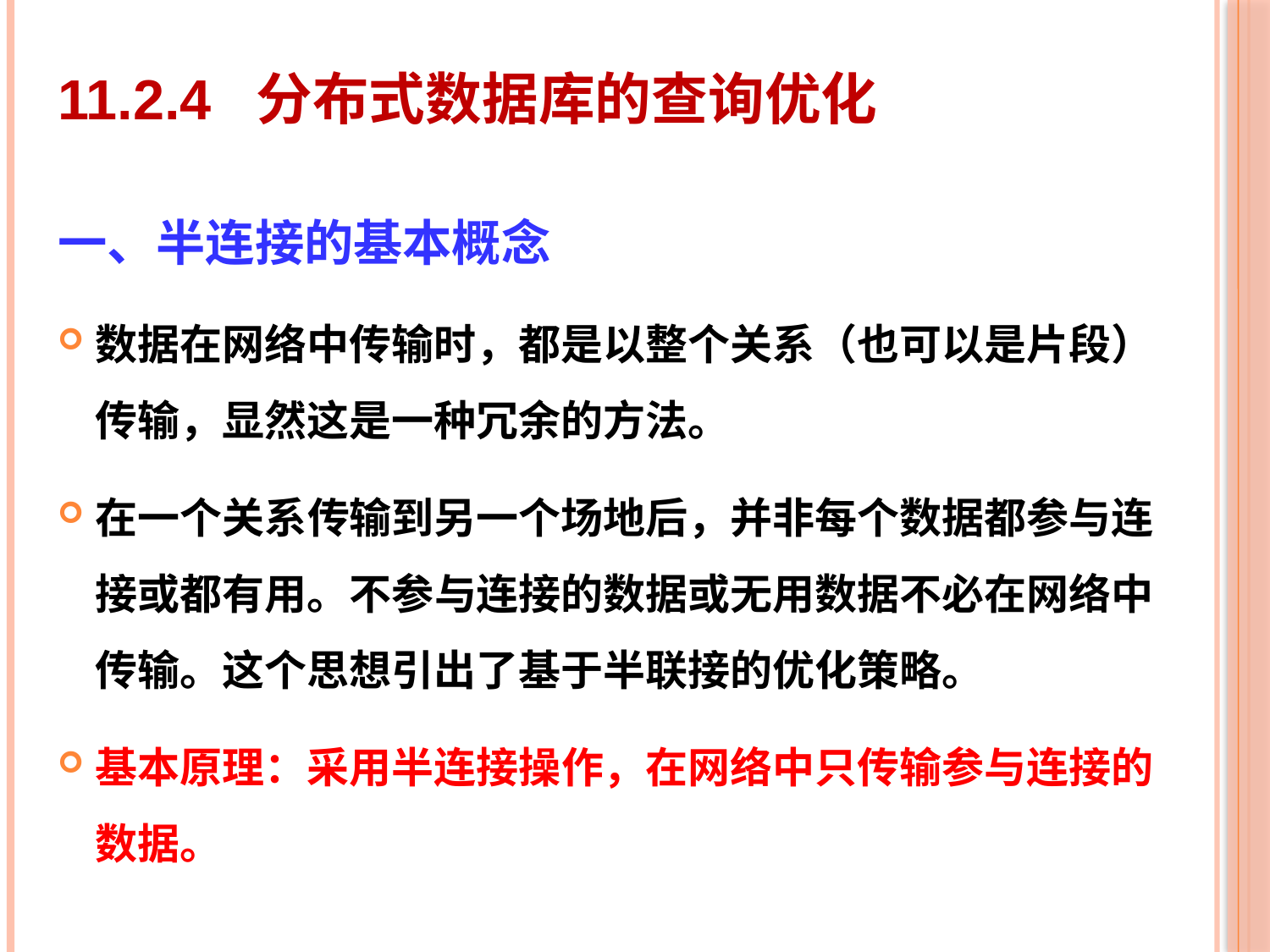

11.2.4  分布式数据库的查询优化
一、半连接的基本概念
数据在网络中传输时，都是以整个关系（也可以是片段）传输，显然这是一种冗余的方法。
在一个关系传输到另一个场地后，并非每个数据都参与连接或都有用。不参与连接的数据或无用数据不必在网络中传输。这个思想引出了基于半联接的优化策略。
基本原理：采用半连接操作，在网络中只传输参与连接的数据。